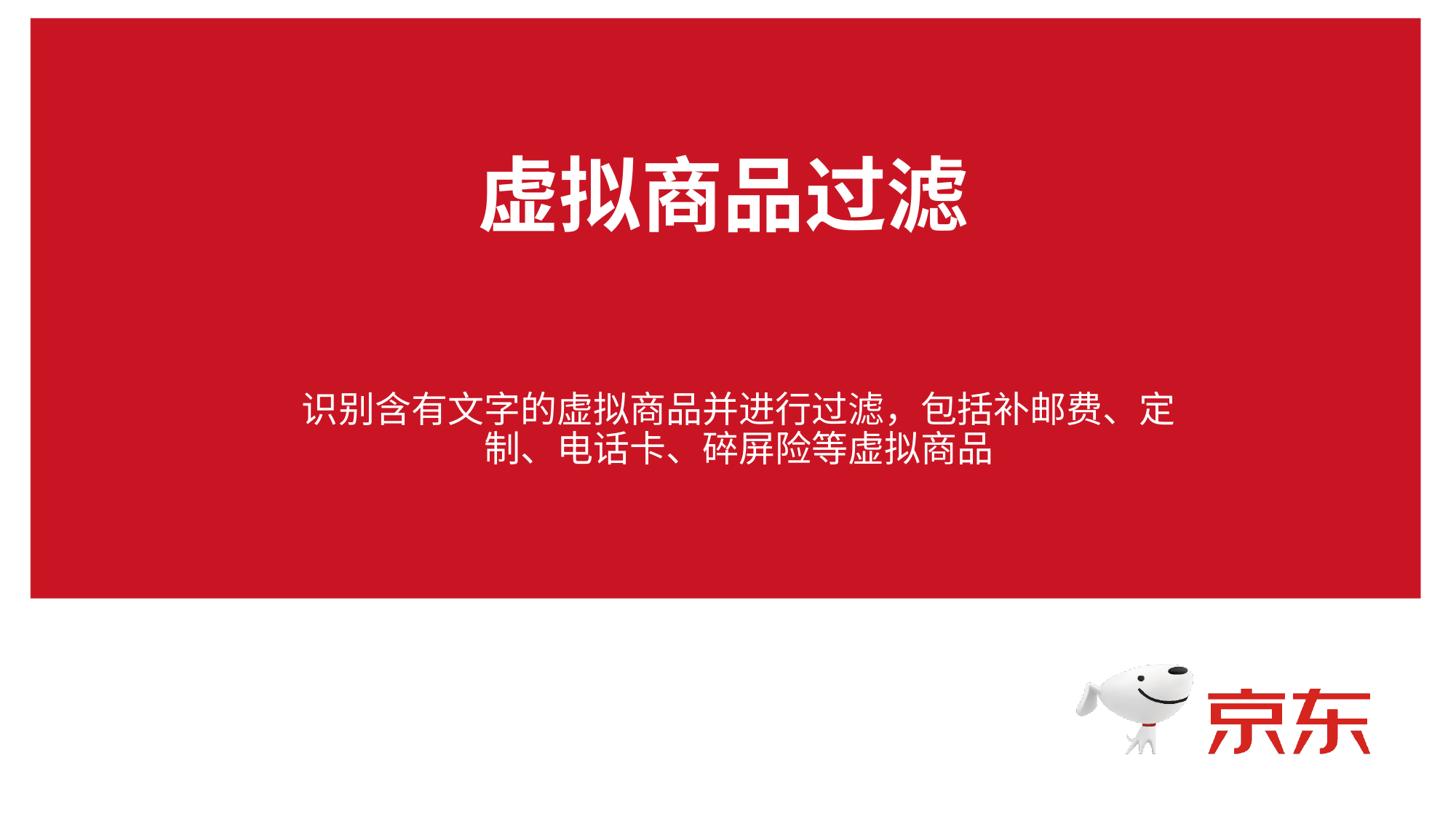

# 虚拟商品过滤

识别含有文字的虚拟商品并进行过滤，包括补邮费、定制、电话卡、碎屏险等虚拟商品